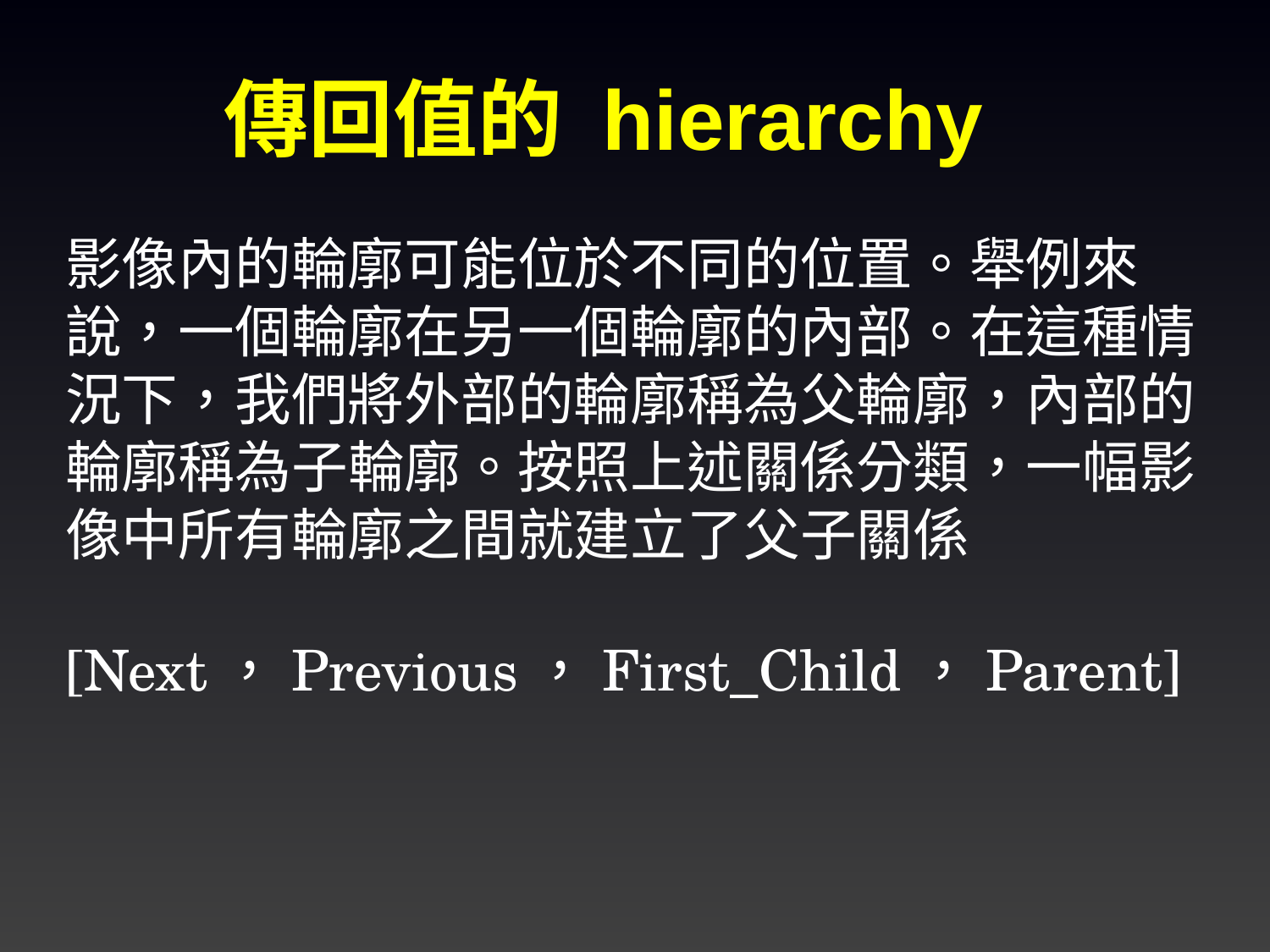

傳回值的 hierarchy
影像內的輪廓可能位於不同的位置。舉例來說，一個輪廓在另一個輪廓的內部。在這種情況下，我們將外部的輪廓稱為父輪廓，內部的輪廓稱為子輪廓。按照上述關係分類，一幅影像中所有輪廓之間就建立了父子關係

[Next，Previous，First_Child，Parent]